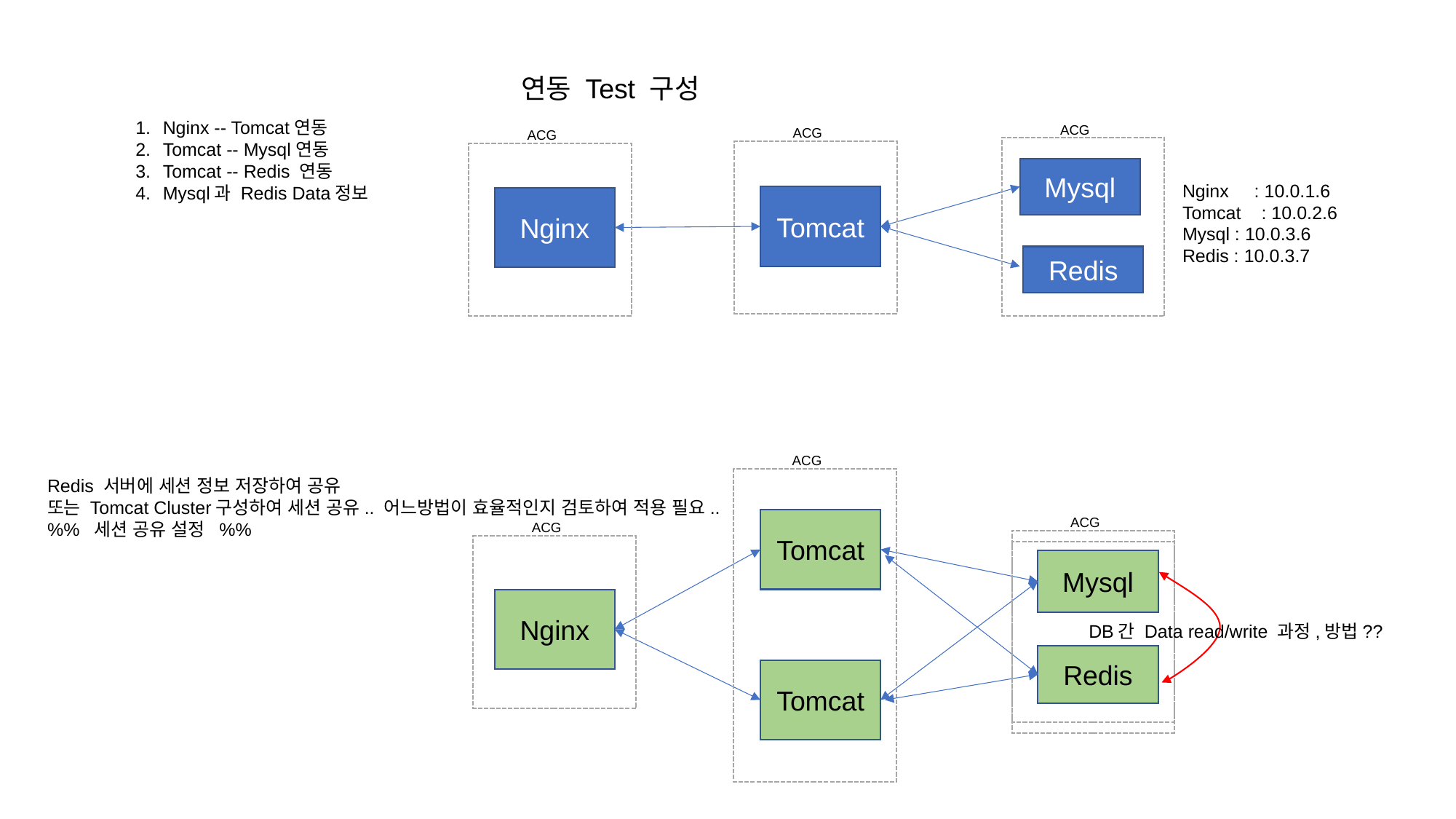

연동 Test 구성
Nginx -- Tomcat연동
Tomcat -- Mysql연동
Tomcat -- Redis 연동
Mysql과 Redis Data정보
ACG
ACG
ACG

Mysql
Nginx     : 10.0.1.6
Tomcat    : 10.0.2.6
Mysql : 10.0.3.6
Redis : 10.0.3.7
Tomcat
Nginx
Redis
ACG
Redis 서버에 세션 정보 저장하여 공유
또는 Tomcat Cluster구성하여 세션 공유.. 어느방법이 효율적인지 검토하여 적용 필요..
%%  세션 공유 설정  %%

ACG
Tomcat
ACG

Mysql

Nginx
DB간 Data read/write 과정,방법??
Redis
Tomcat